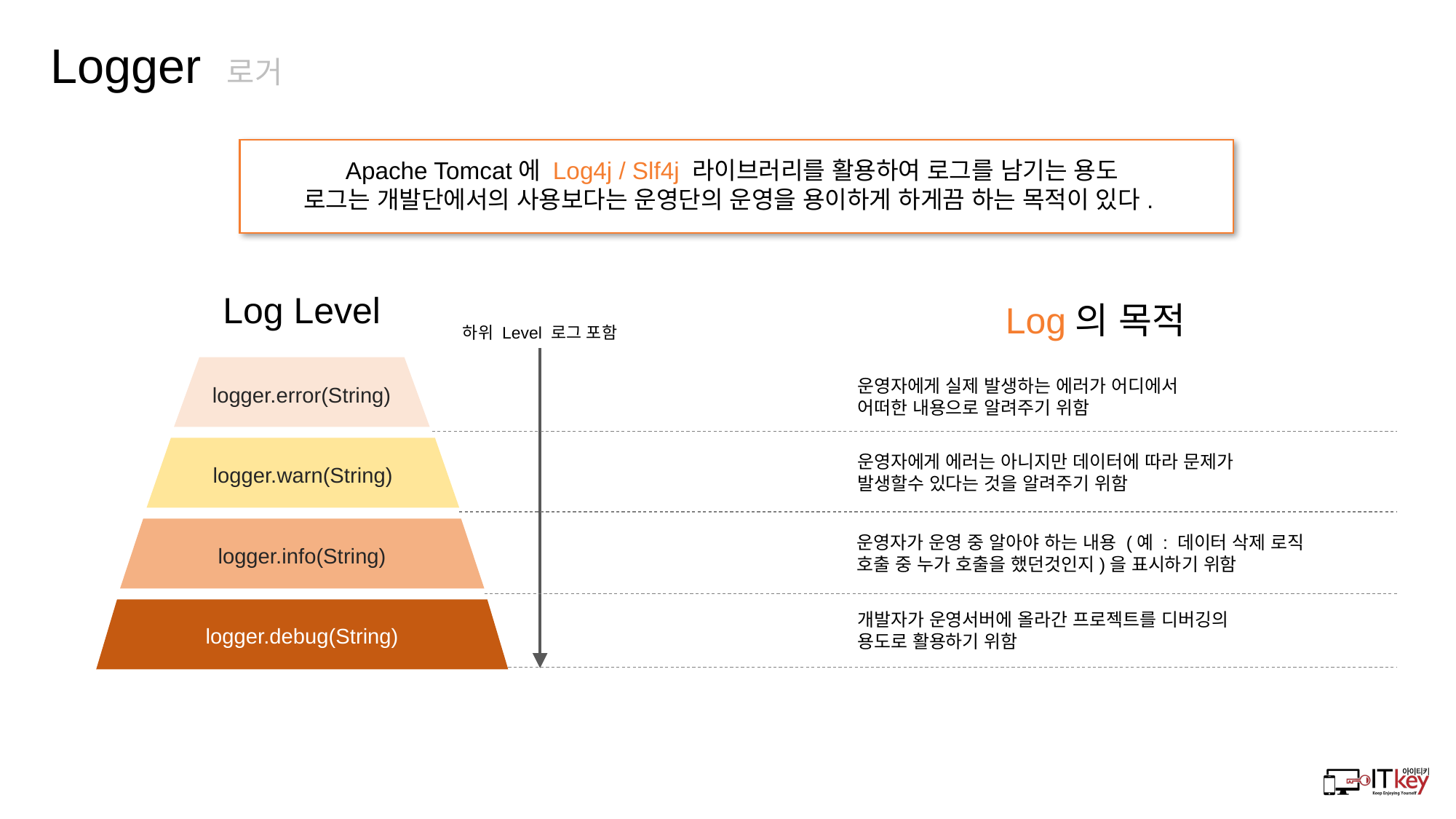

Logger 로거

Apache Tomcat에 Log4j / Slf4j 라이브러리를 활용하여 로그를 남기는 용도
로그는 개발단에서의 사용보다는 운영단의 운영을 용이하게 하게끔 하는 목적이 있다.
Log Level
Log의 목적
하위 Level 로그 포함
logger.error(String)
logger.warn(String)
logger.info(String)
logger.debug(String)
운영자에게 실제 발생하는 에러가 어디에서
어떠한 내용으로 알려주기 위함
운영자에게 에러는 아니지만 데이터에 따라 문제가
발생할수 있다는 것을 알려주기 위함
운영자가 운영 중 알아야 하는 내용 (예 : 데이터 삭제 로직
호출 중 누가 호출을 했던것인지)을 표시하기 위함
개발자가 운영서버에 올라간 프로젝트를 디버깅의
용도로 활용하기 위함